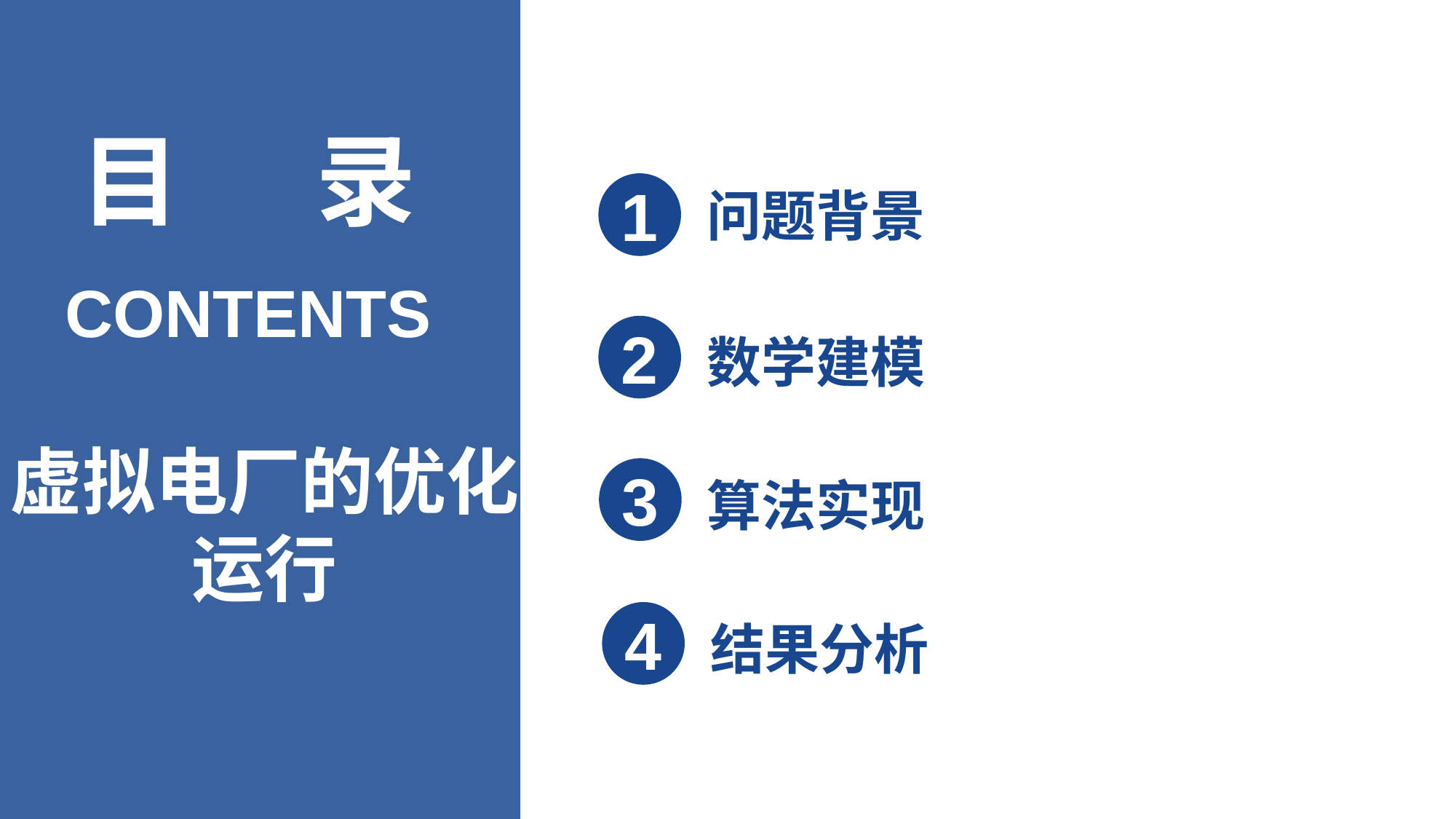

目      录

CONTENTS

1
问题背景
2
数学建模
虚拟电厂的优化运行

3
算法实现
4
结果分析